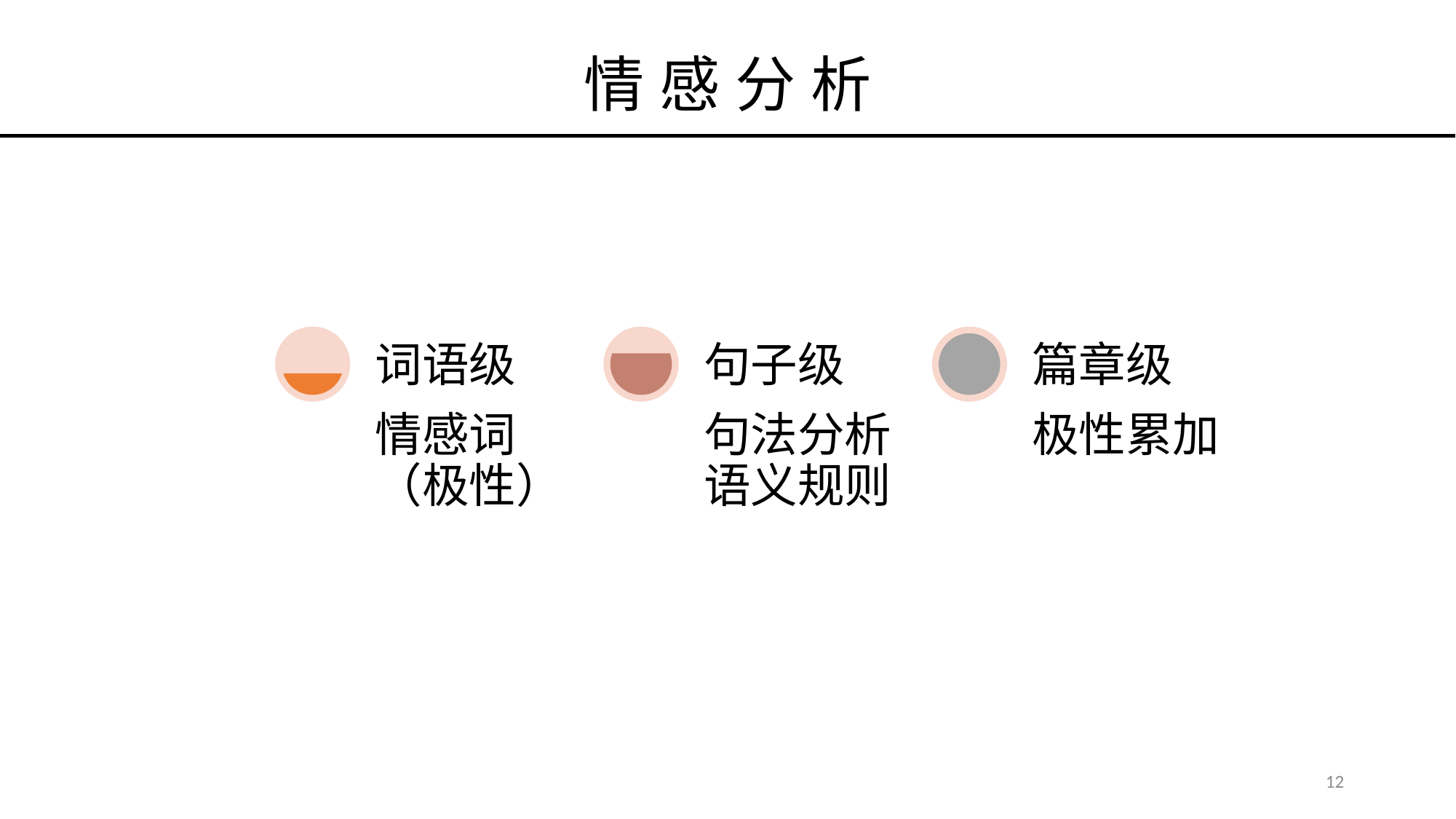

情感分析

情感词（极性）
词语级
句法分析语义规则
句子级
极性累加
篇章级
12